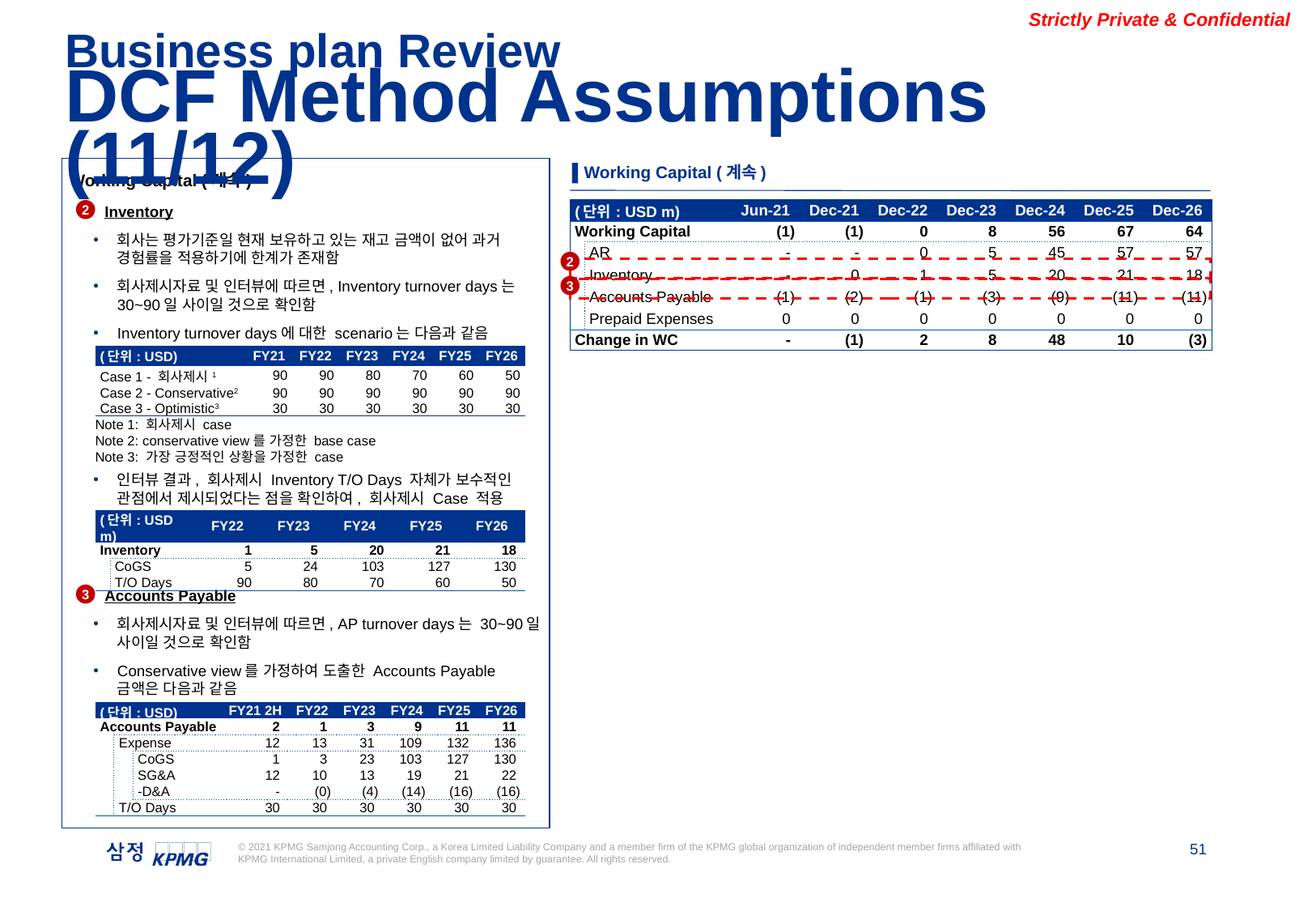

Business plan Review
DCF Method Assumptions (11/12)
▌Working Capital (계속)

Working Capital (계속)
Inventory
회사는 평가기준일 현재 보유하고 있는 재고 금액이 없어 과거 경험률을 적용하기에 한계가 존재함
회사제시자료 및 인터뷰에 따르면, Inventory turnover days는 30~90일 사이일 것으로 확인함
Inventory turnover days에 대한 scenario는 다음과 같음

인터뷰 결과, 회사제시 Inventory T/O Days 자체가 보수적인 관점에서 제시되었다는 점을 확인하여, 회사제시 Case 적용

Accounts Payable
회사제시자료 및 인터뷰에 따르면, AP turnover days는 30~90일 사이일 것으로 확인함
Conservative view를 가정하여 도출한 Accounts Payable 금액은 다음과 같음

| (단위: USD m) |  | Jun-21 | Dec-21 | Dec-22 | Dec-23 | Dec-24 | Dec-25 | Dec-26 |
| --- | --- | --- | --- | --- | --- | --- | --- | --- |
| Working Capital |  | (1) | (1) | 0 | 8 | 56 | 67 | 64 |
|  | AR | - | - | 0 | 5 | 45 | 57 | 57 |
|  | Inventory | - | 0 | 1 | 5 | 20 | 21 | 18 |
|  | Accounts Payable | (1) | (2) | (1) | (3) | (9) | (11) | (11) |
|  | Prepaid Expenses | 0 | 0 | 0 | 0 | 0 | 0 | 0 |
| Change in WC |  | - | (1) | 2 | 8 | 48 | 10 | (3) |
2
2

3

| (단위: USD) | FY21 | FY22 | FY23 | FY24 | FY25 | FY26 |
| --- | --- | --- | --- | --- | --- | --- |
| Case 1 - 회사제시1 | 90 | 90 | 80 | 70 | 60 | 50 |
| Case 2 - Conservative2 | 90 | 90 | 90 | 90 | 90 | 90 |
| Case 3 - Optimistic3 | 30 | 30 | 30 | 30 | 30 | 30 |
Note 1: 회사제시 case
Note 2: conservative view를 가정한 base case
Note 3: 가장 긍정적인 상황을 가정한 case
| (단위: USD m) |  | FY22 | FY23 | FY24 | FY25 | FY26 |
| --- | --- | --- | --- | --- | --- | --- |
| Inventory |  | 1 | 5 | 20 | 21 | 18 |
|  | CoGS | 5 | 24 | 103 | 127 | 130 |
|  | T/O Days | 90 | 80 | 70 | 60 | 50 |
3
| (단위: USD) |  |  | FY21 2H | FY22 | FY23 | FY24 | FY25 | FY26 |
| --- | --- | --- | --- | --- | --- | --- | --- | --- |
| Accounts Payable |  |  | 2 | 1 | 3 | 9 | 11 | 11 |
|  | Expense |  | 12 | 13 | 31 | 109 | 132 | 136 |
|  |  | CoGS | 1 | 3 | 23 | 103 | 127 | 130 |
|  |  | SG&A | 12 | 10 | 13 | 19 | 21 | 22 |
|  |  | -D&A | - | (0) | (4) | (14) | (16) | (16) |
|  | T/O Days |  | 30 | 30 | 30 | 30 | 30 | 30 |